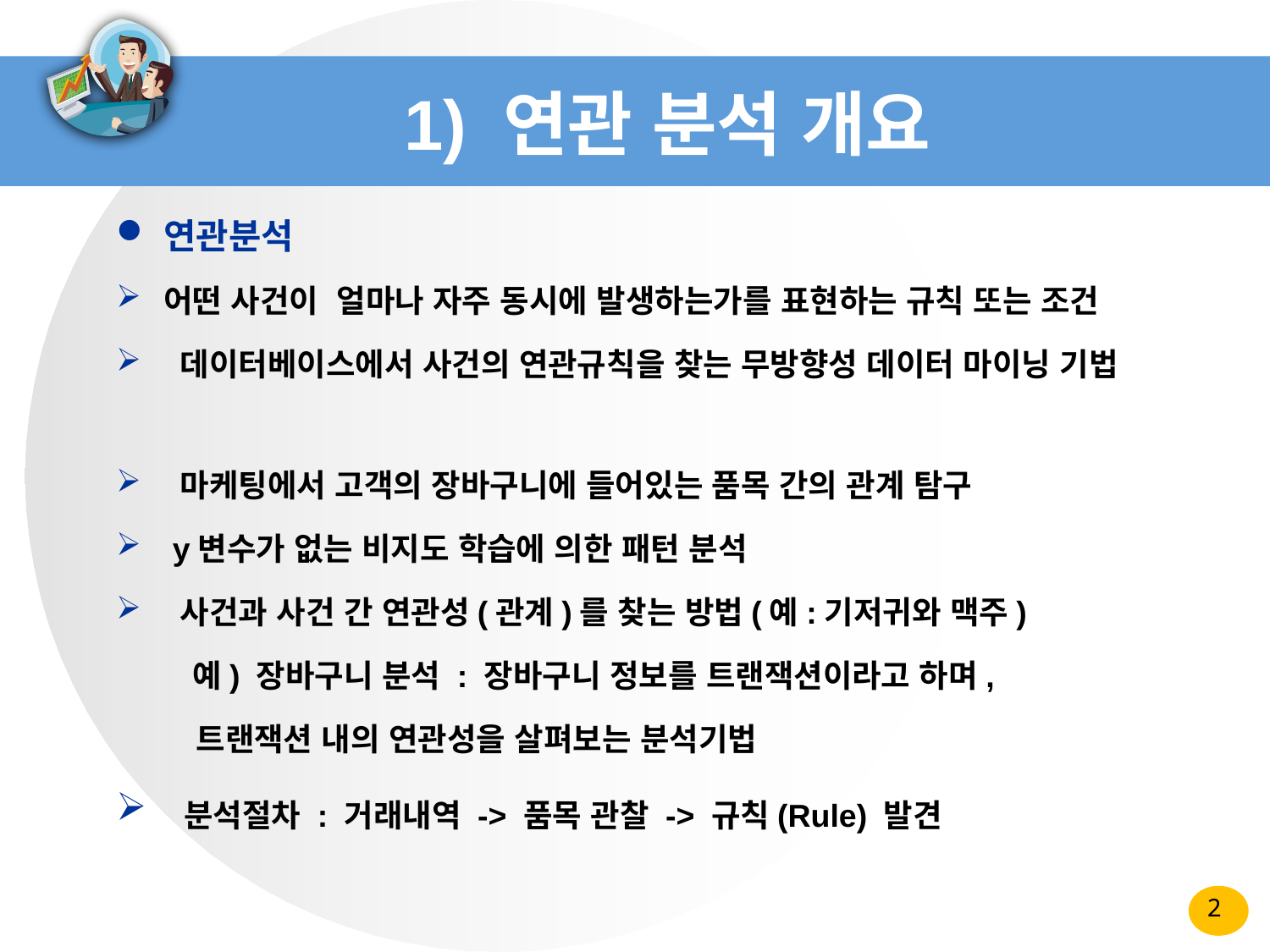

# 1) 연관 분석 개요
연관분석
어떤 사건이  얼마나 자주 동시에 발생하는가를 표현하는 규칙 또는 조건
 데이터베이스에서 사건의 연관규칙을 찾는 무방향성 데이터 마이닝 기법
 마케팅에서 고객의 장바구니에 들어있는 품목 간의 관계 탐구
 y변수가 없는 비지도 학습에 의한 패턴 분석
 사건과 사건 간 연관성(관계)를 찾는 방법(예:기저귀와 맥주)
 예) 장바구니 분석 : 장바구니 정보를 트랜잭션이라고 하며,
 트랜잭션 내의 연관성을 살펴보는 분석기법
 분석절차 : 거래내역 -> 품목 관찰 -> 규칙(Rule) 발견
2